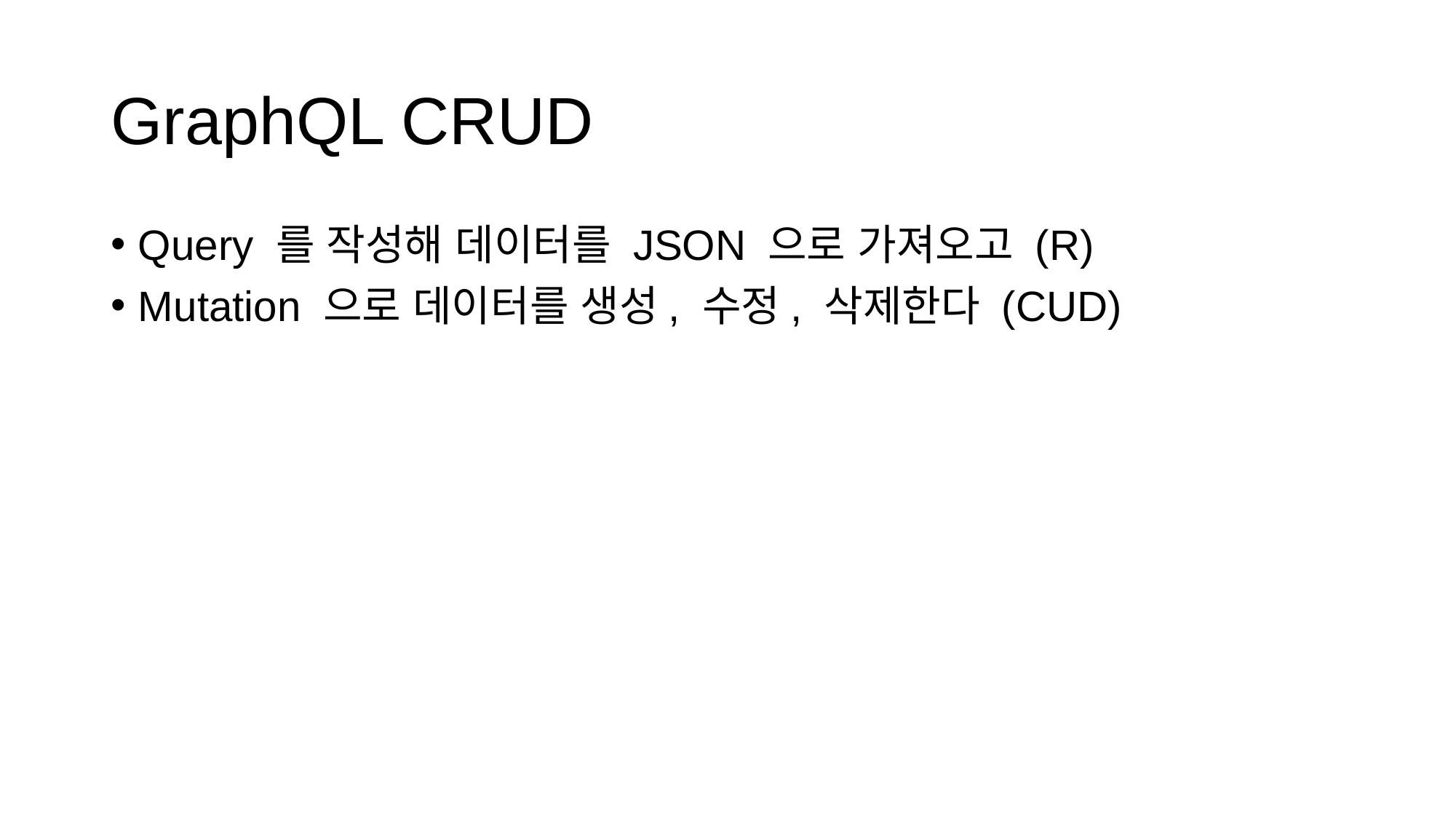

# GraphQL CRUD
Query 를 작성해 데이터를 JSON 으로 가져오고 (R)
Mutation 으로 데이터를 생성, 수정, 삭제한다 (CUD)